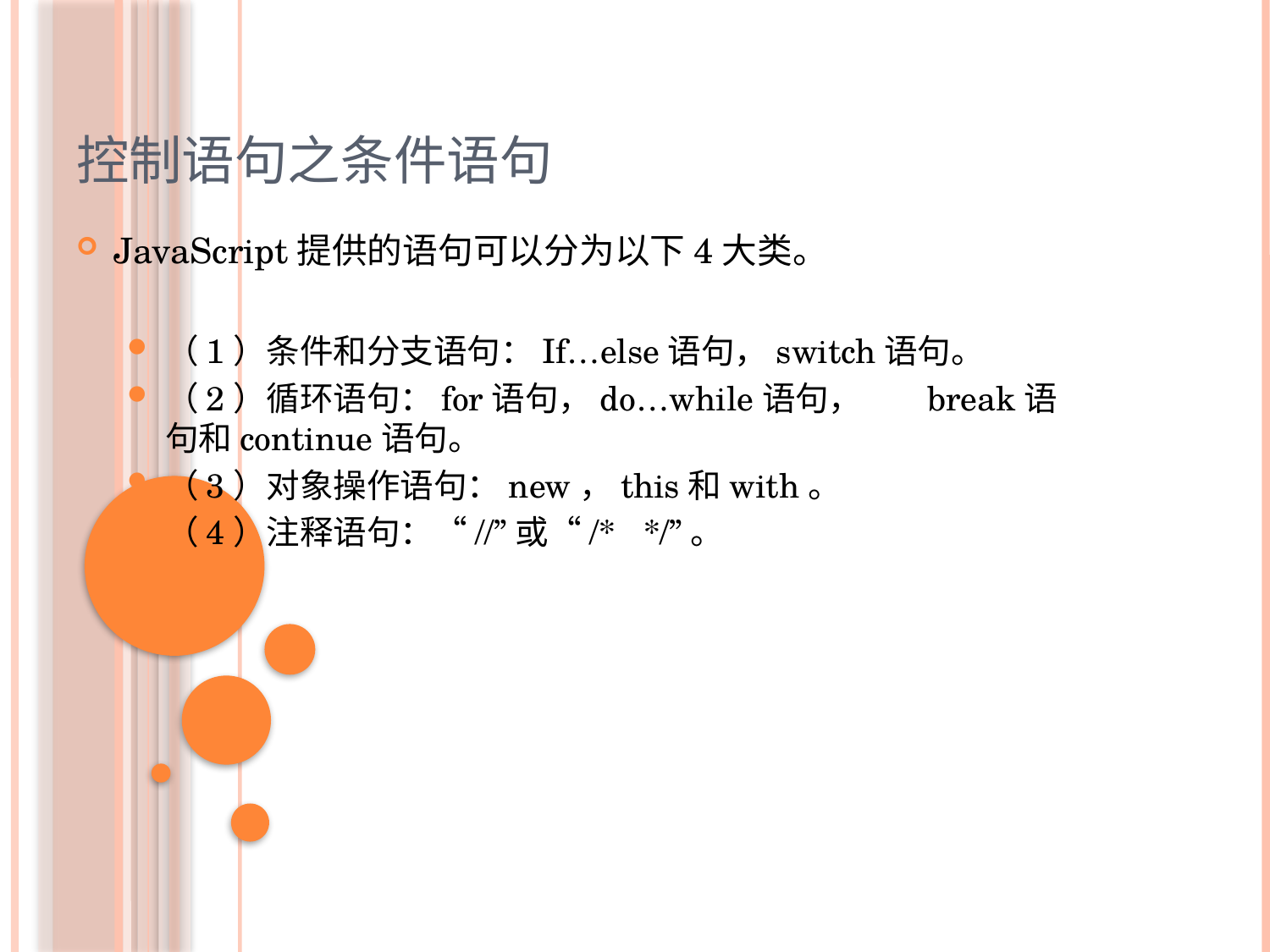

控制语句之条件语句
JavaScript提供的语句可以分为以下4大类。

（1）条件和分支语句：If…else语句，switch语句。
（2）循环语句：for语句，do…while语句，	break语句和continue语句。
（3）对象操作语句：new，this和with。
（4）注释语句：“//”或“/*   */”。